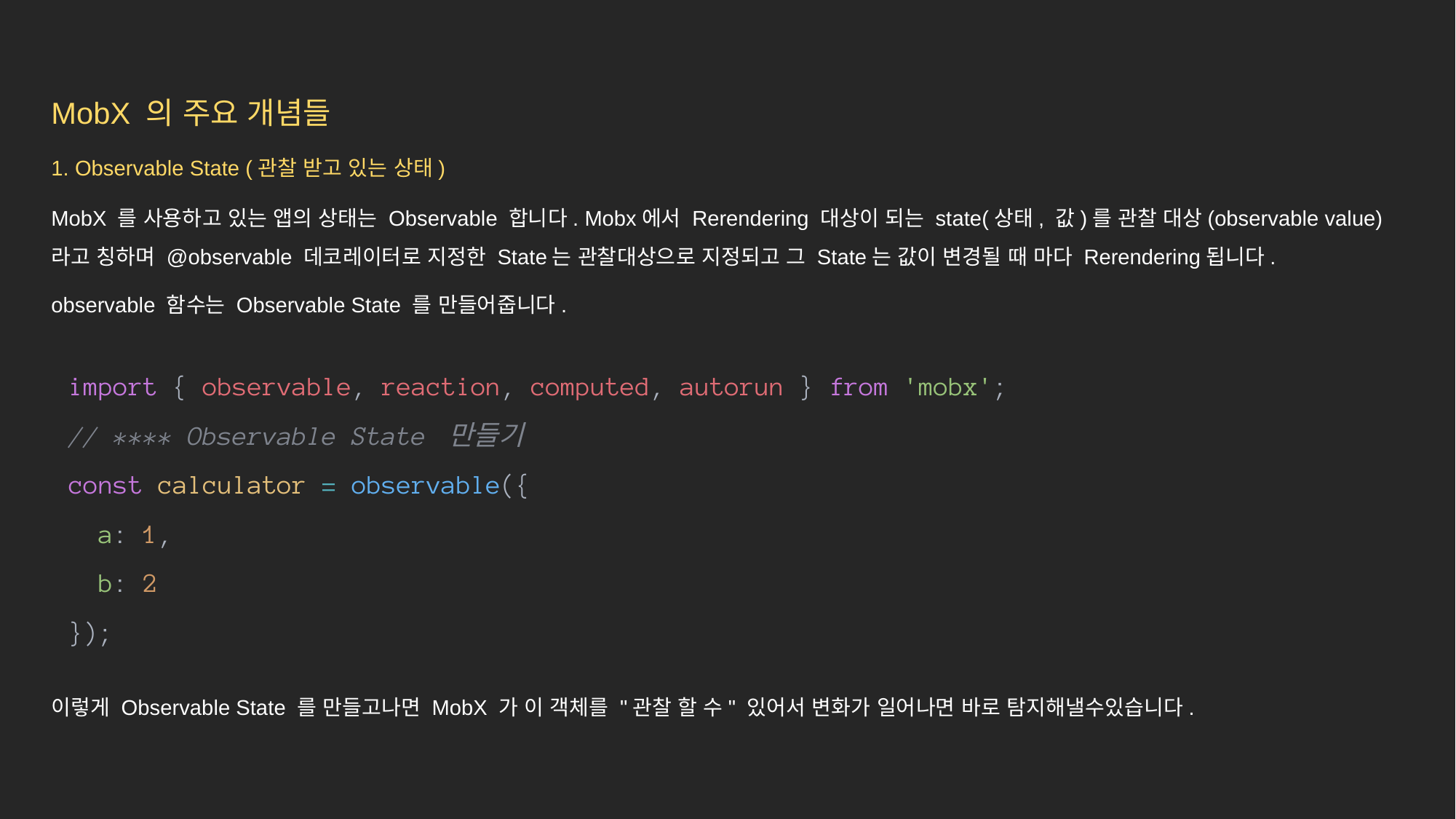

MobX 의 주요 개념들
1. Observable State (관찰 받고 있는 상태)
MobX 를 사용하고 있는 앱의 상태는 Observable 합니다. Mobx에서 Rerendering 대상이 되는 state(상태, 값)를 관찰 대상(observable value)라고 칭하며 @observable 데코레이터로 지정한 State는 관찰대상으로 지정되고 그 State는 값이 변경될 때 마다 Rerendering됩니다.
observable 함수는 Observable State 를 만들어줍니다.
import { observable, reaction, computed, autorun } from 'mobx';
// **** Observable State 만들기
const calculator = observable({
  a: 1,
  b: 2
});

이렇게 Observable State 를 만들고나면 MobX 가 이 객체를 "관찰 할 수" 있어서 변화가 일어나면 바로 탐지해낼수있습니다.